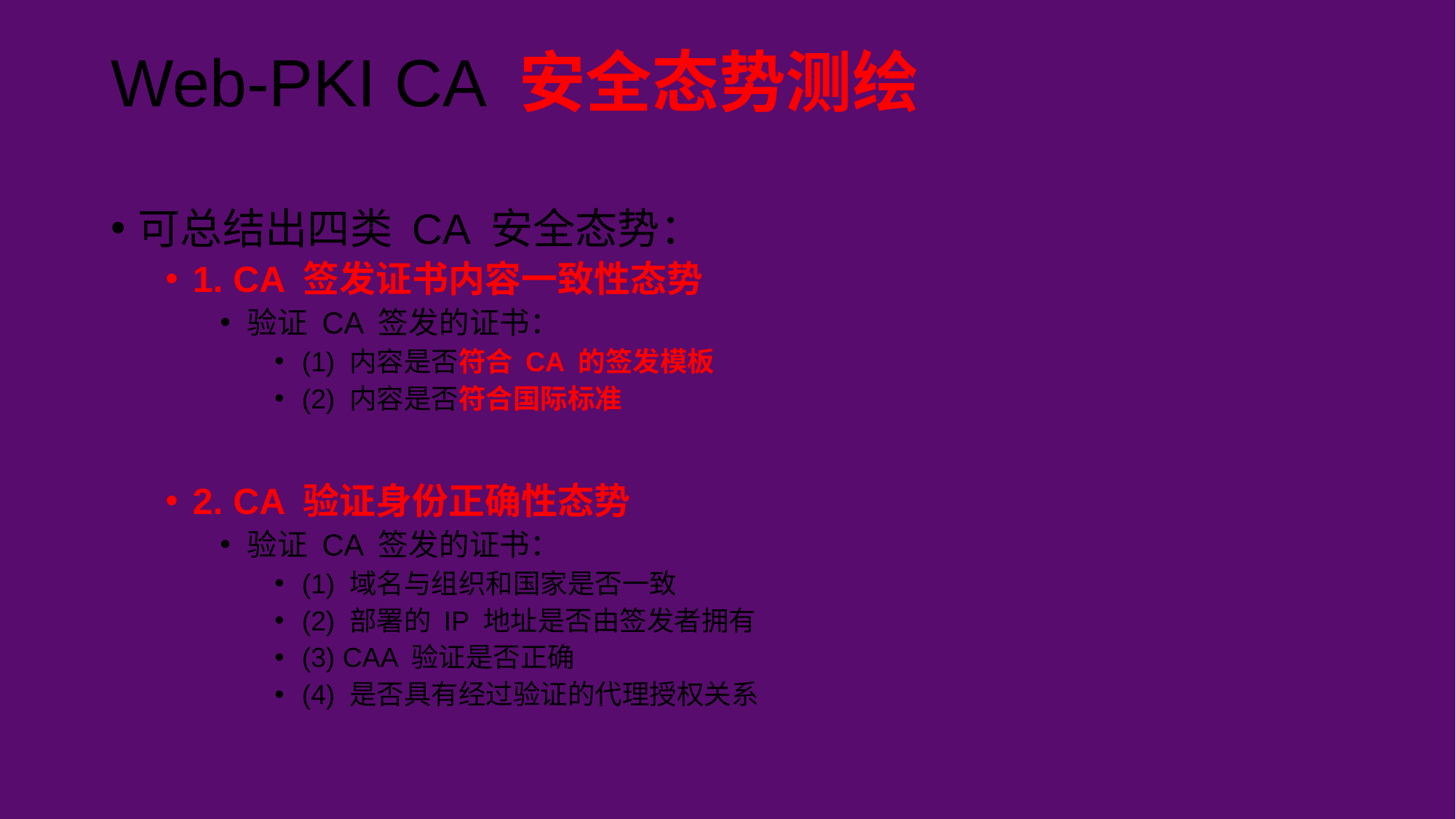

# Web-PKI CA 安全态势测绘
可总结出四类 CA 安全态势：
1. CA 签发证书内容一致性态势
验证 CA 签发的证书：
(1) 内容是否符合 CA 的签发模板
(2) 内容是否符合国际标准

2. CA 验证身份正确性态势
验证 CA 签发的证书：
(1) 域名与组织和国家是否一致
(2) 部署的 IP 地址是否由签发者拥有
(3) CAA 验证是否正确
(4) 是否具有经过验证的代理授权关系